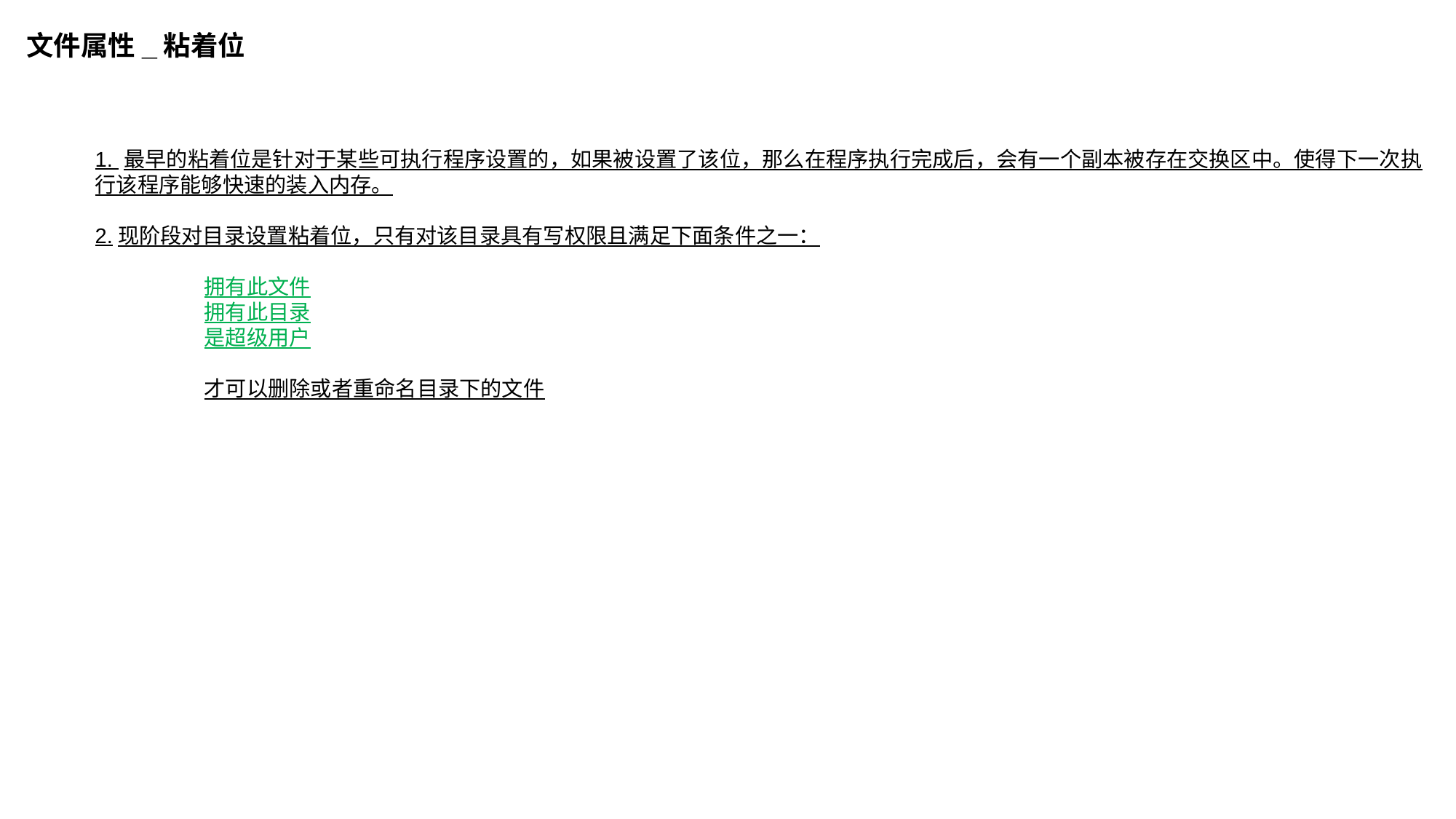

文件属性_粘着位
1. 最早的粘着位是针对于某些可执行程序设置的，如果被设置了该位，那么在程序执行完成后，会有一个副本被存在交换区中。使得下一次执行该程序能够快速的装入内存。

2.现阶段对目录设置粘着位，只有对该目录具有写权限且满足下面条件之一：

	拥有此文件
	拥有此目录
	是超级用户

	才可以删除或者重命名目录下的文件